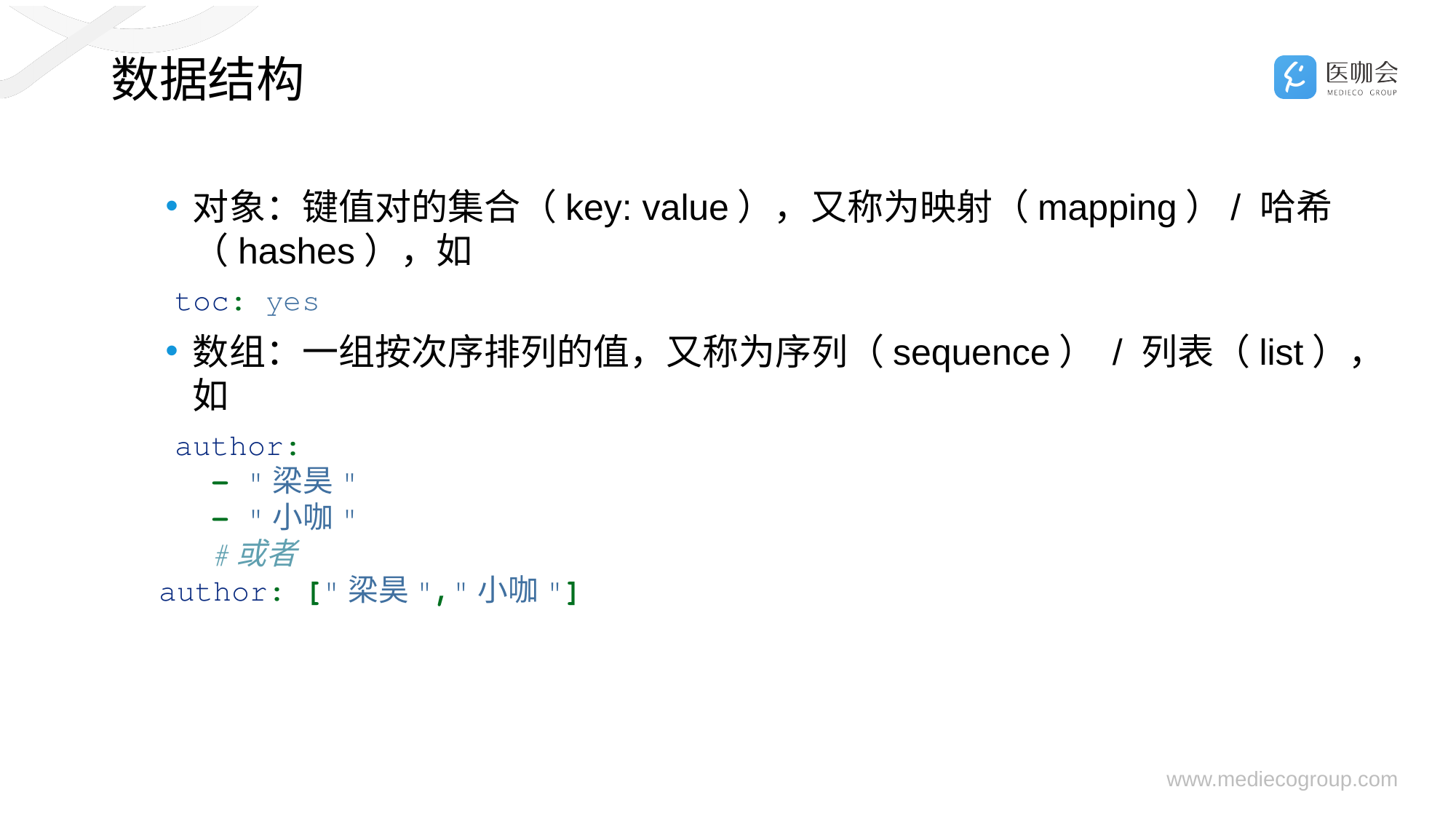

# 数据结构
对象：键值对的集合（key: value），又称为映射（mapping）/ 哈希（hashes），如
  toc: yes
数组：一组按次序排列的值，又称为序列（sequence） / 列表（list），如
  author:
    - "梁昊"
    - "小咖"
    #或者
  author: ["梁昊","小咖"]